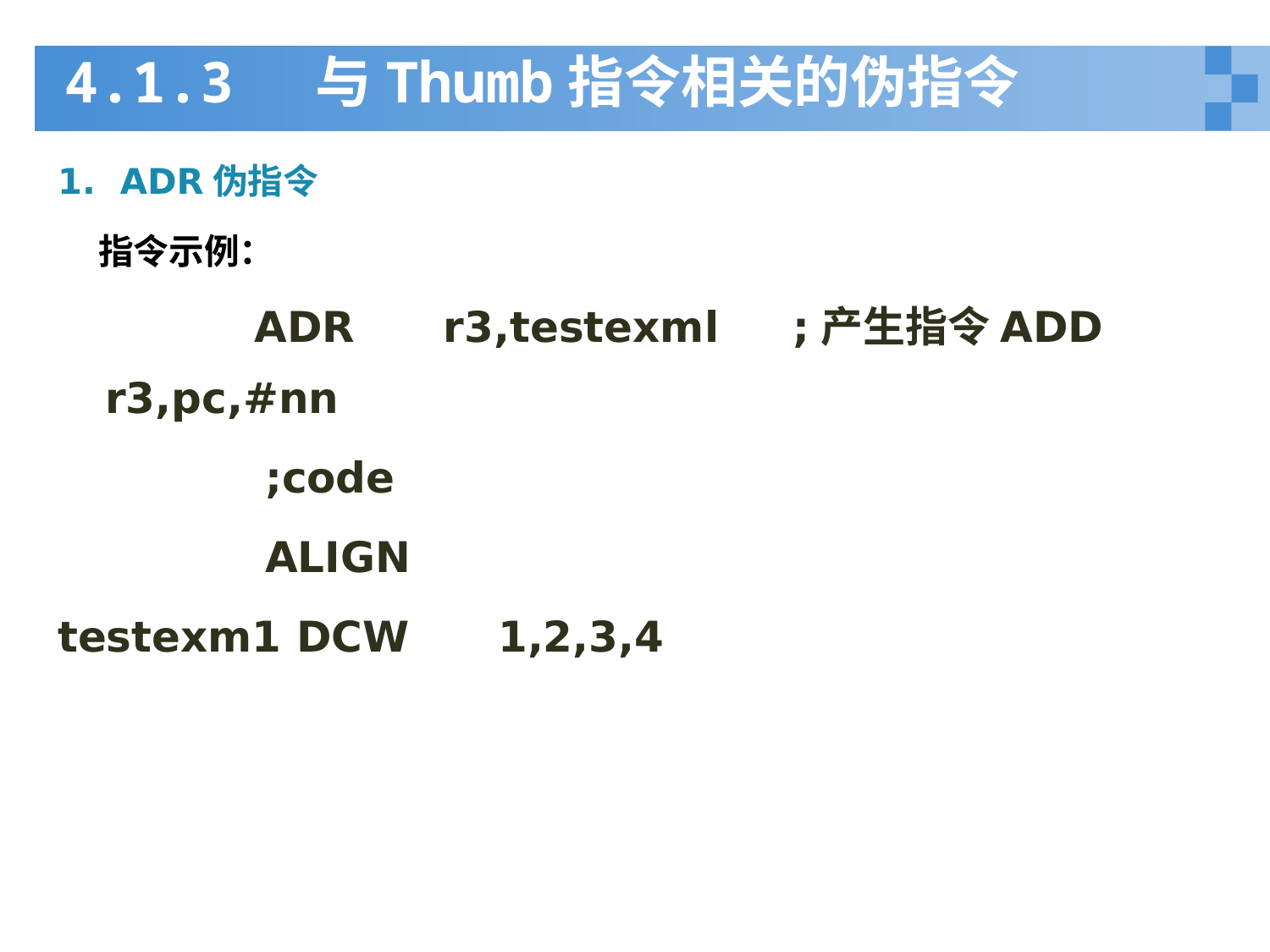

# 4.1.3  与Thumb指令相关的伪指令
1.  ADR伪指令
    指令示例：
	           ADR      r3,testexml     ;产生指令ADD r3,pc,#nn
              ;code
              ALIGN
testexm1 DCW      1,2,3,4